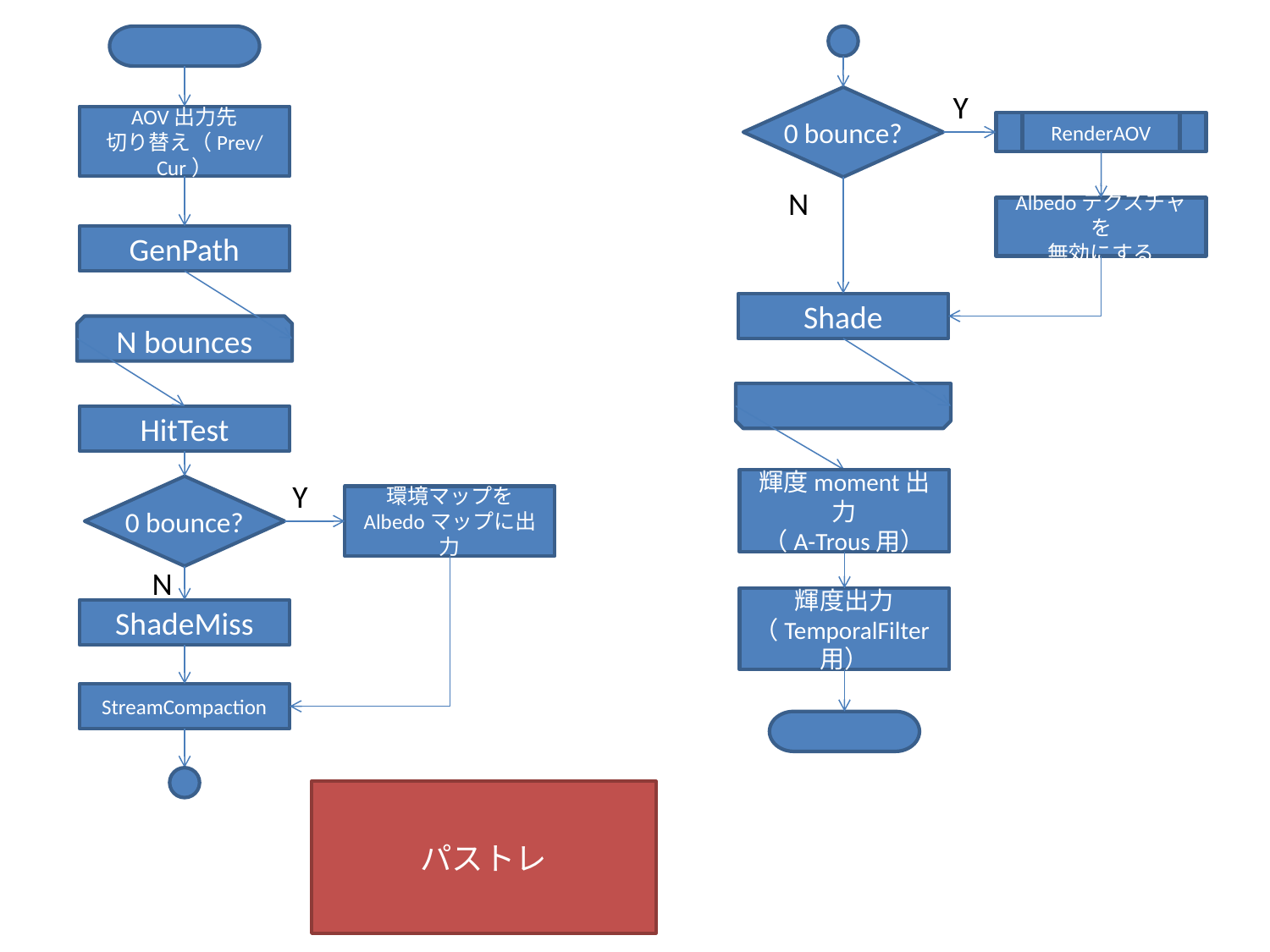

Y
0 bounce?
AOV出力先
切り替え（Prev/Cur）
RenderAOV
N
Albedoテクスチャを
無効にする
GenPath
Shade
N bounces

HitTest
Y
輝度moment出力
（A-Trous用）
0 bounce?
環境マップを
Albedoマップに出力
N
輝度出力
（TemporalFilter用）
ShadeMiss
StreamCompaction

パストレ